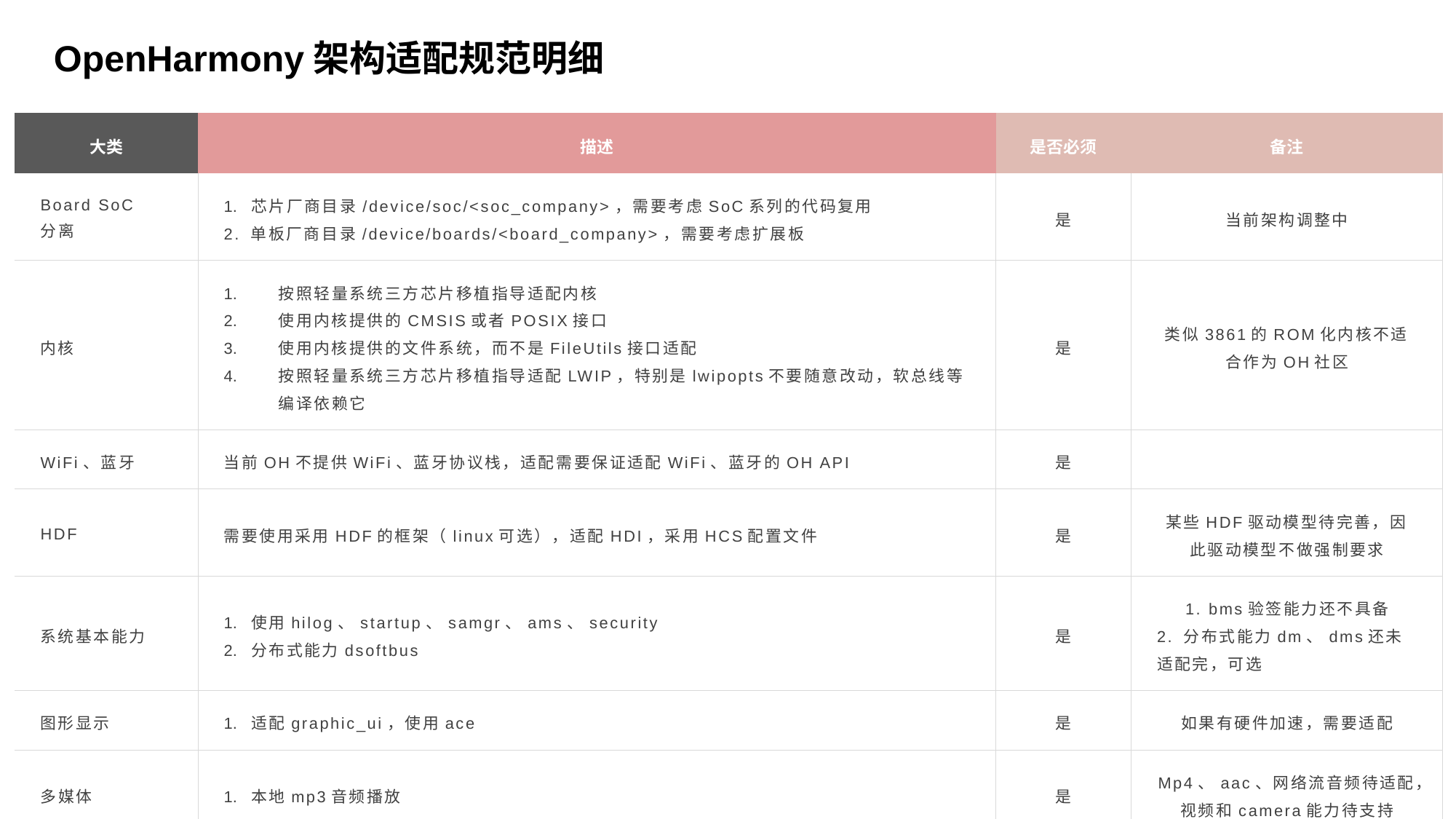

OpenHarmony架构适配规范明细
| 大类 | 描述 | 是否必须 | 备注 |
| --- | --- | --- | --- |
| Board SoC 分离 | 芯片厂商目录/device/soc/<soc\_company>，需要考虑SoC系列的代码复用 2. 单板厂商目录/device/boards/<board\_company>，需要考虑扩展板 | 是 | 当前架构调整中 |
| 内核 | 按照轻量系统三方芯片移植指导适配内核 使用内核提供的CMSIS或者POSIX接口 使用内核提供的文件系统，而不是FileUtils接口适配 按照轻量系统三方芯片移植指导适配LWIP，特别是lwipopts不要随意改动，软总线等编译依赖它 | 是 | 类似3861的ROM化内核不适合作为OH社区 |
| WiFi、蓝牙 | 当前OH不提供WiFi、蓝牙协议栈，适配需要保证适配WiFi、蓝牙的OH API | 是 |  |
| HDF | 需要使用采用HDF的框架（linux可选），适配HDI，采用HCS配置文件 | 是 | 某些HDF驱动模型待完善，因此驱动模型不做强制要求 |
| 系统基本能力 | 使用hilog、startup、samgr、ams、security 分布式能力dsoftbus | 是 | 1. bms验签能力还不具备 2. 分布式能力dm、dms还未适配完，可选 |
| 图形显示 | 适配graphic\_ui，使用ace | 是 | 如果有硬件加速，需要适配 |
| 多媒体 | 本地mp3音频播放 | 是 | Mp4、aac、网络流音频待适配，视频和camera能力待支持 |
| 样例 | 贡献产品解决方案样例 | 否 |  |